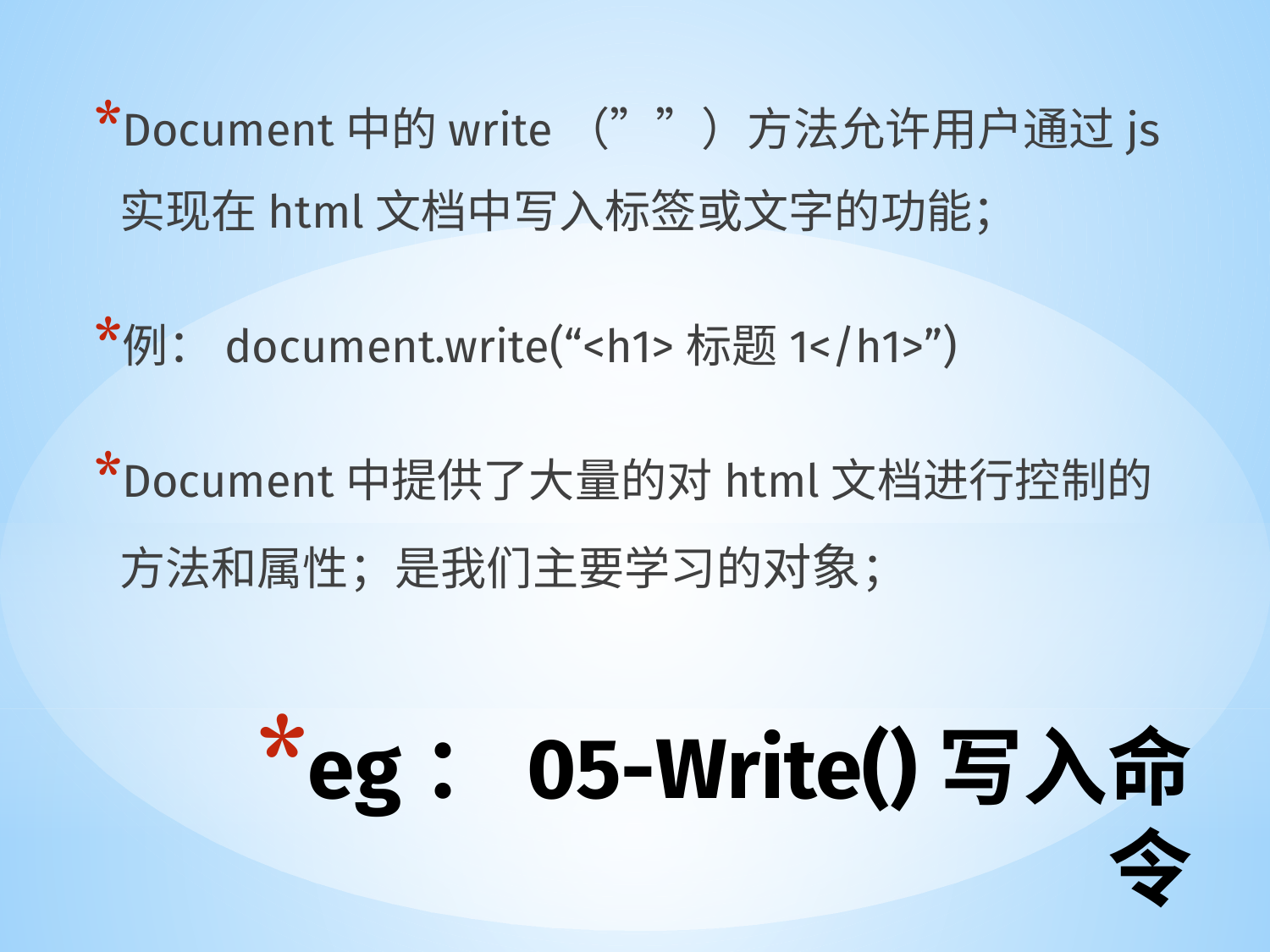

Document中的write（””）方法允许用户通过js实现在html文档中写入标签或文字的功能；
例：document.write(“<h1>标题1</h1>”)
Document中提供了大量的对html文档进行控制的方法和属性；是我们主要学习的对象；
# eg：05-Write()写入命令